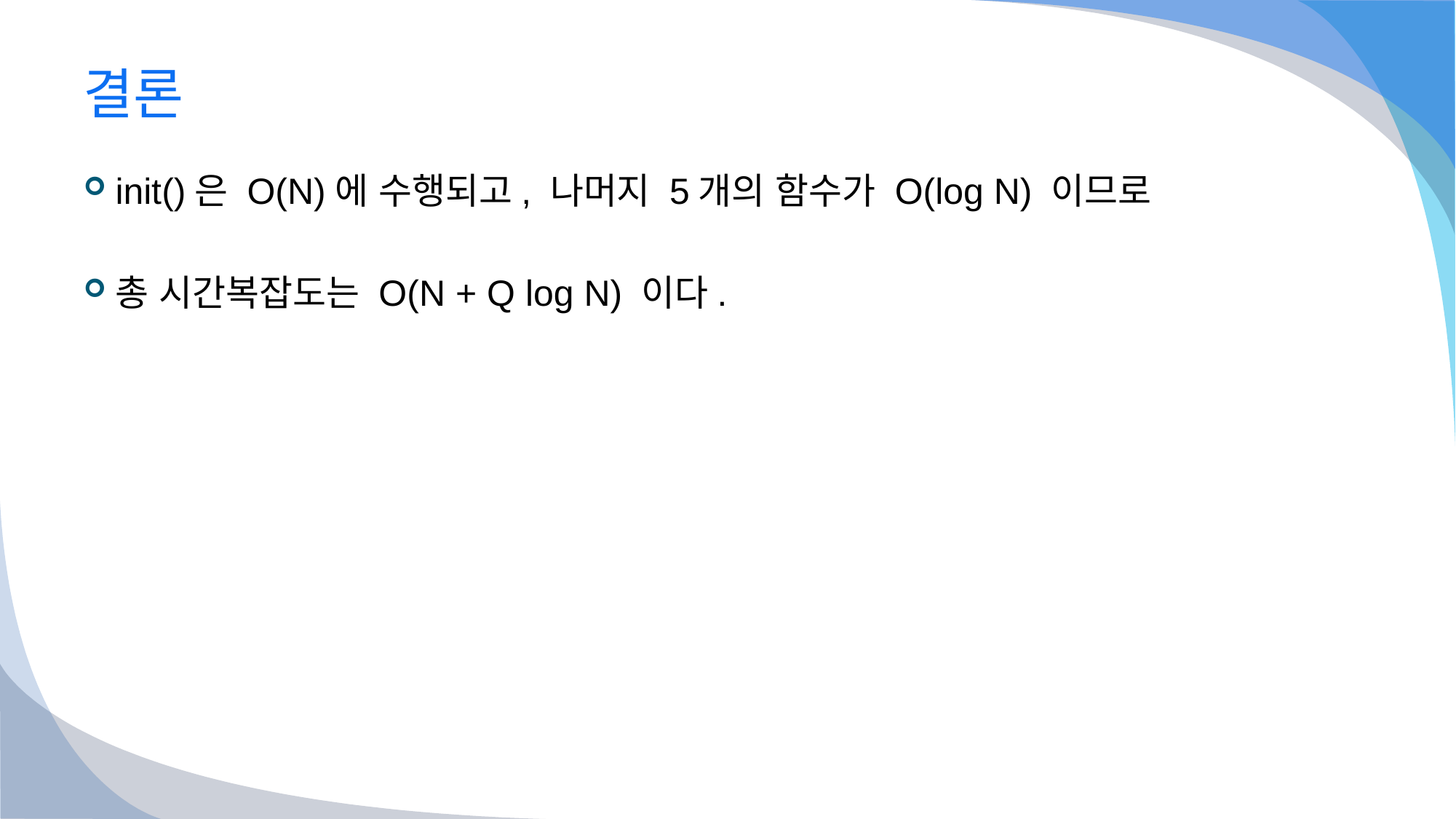

# 결론
init()은 O(N)에 수행되고, 나머지 5개의 함수가 O(log N) 이므로

총 시간복잡도는 O(N + Q log N) 이다.